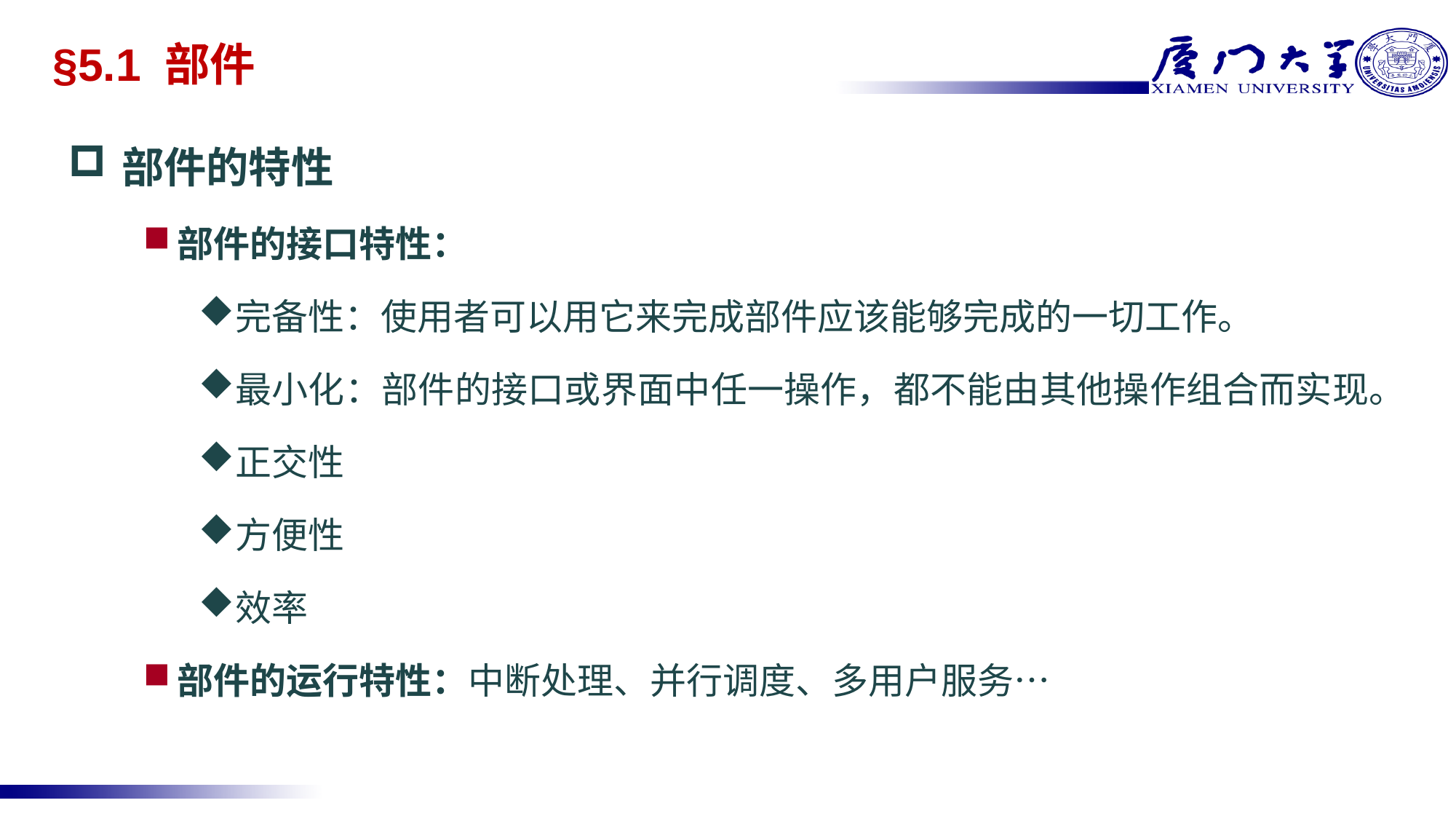

# §5.1 部件
部件的特性
部件的接口特性：
完备性：使用者可以用它来完成部件应该能够完成的一切工作。
最小化：部件的接口或界面中任一操作，都不能由其他操作组合而实现。
正交性
方便性
效率
部件的运行特性：中断处理、并行调度、多用户服务…